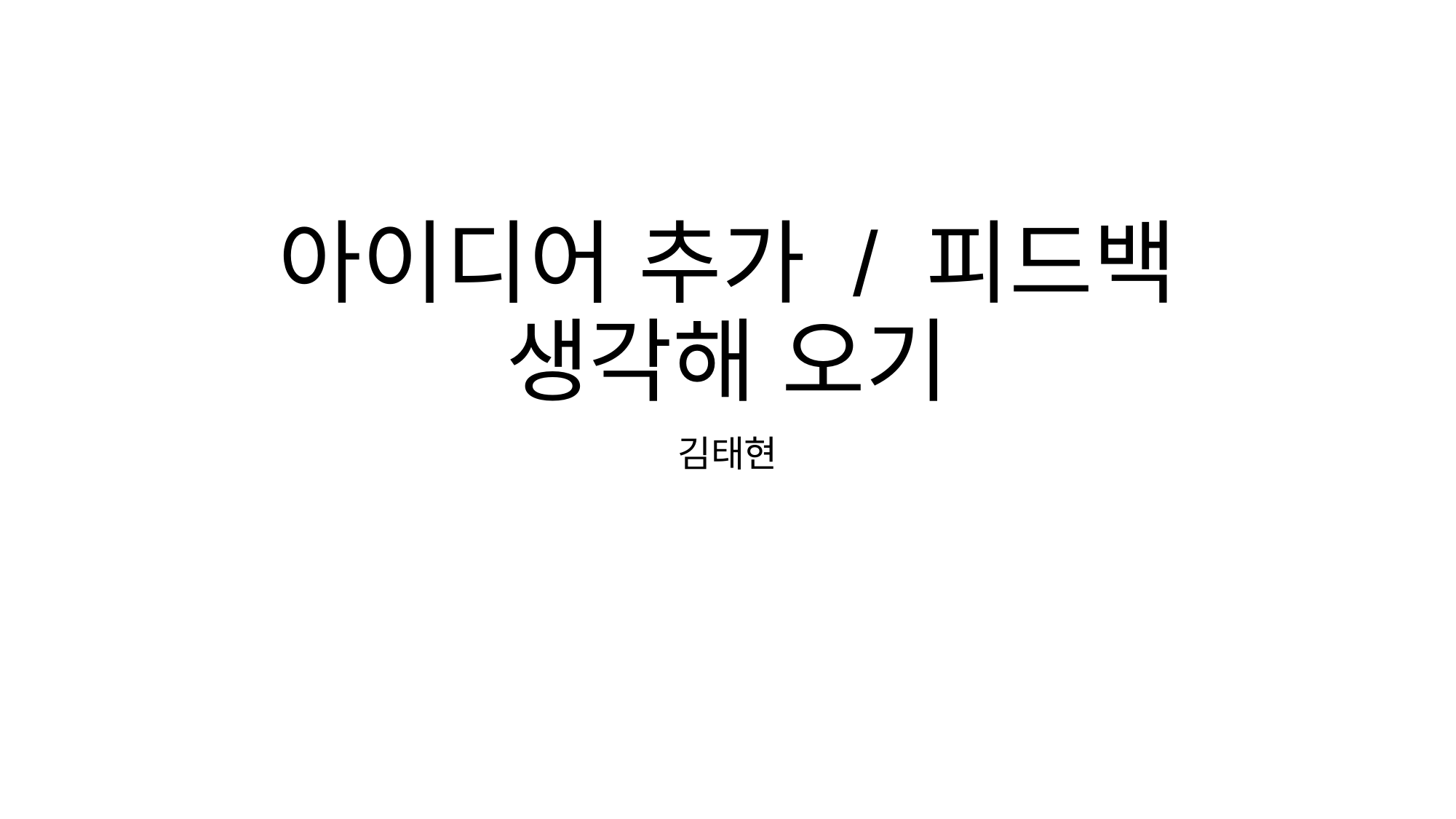

# 아이디어 추가 / 피드백 생각해 오기
김태현